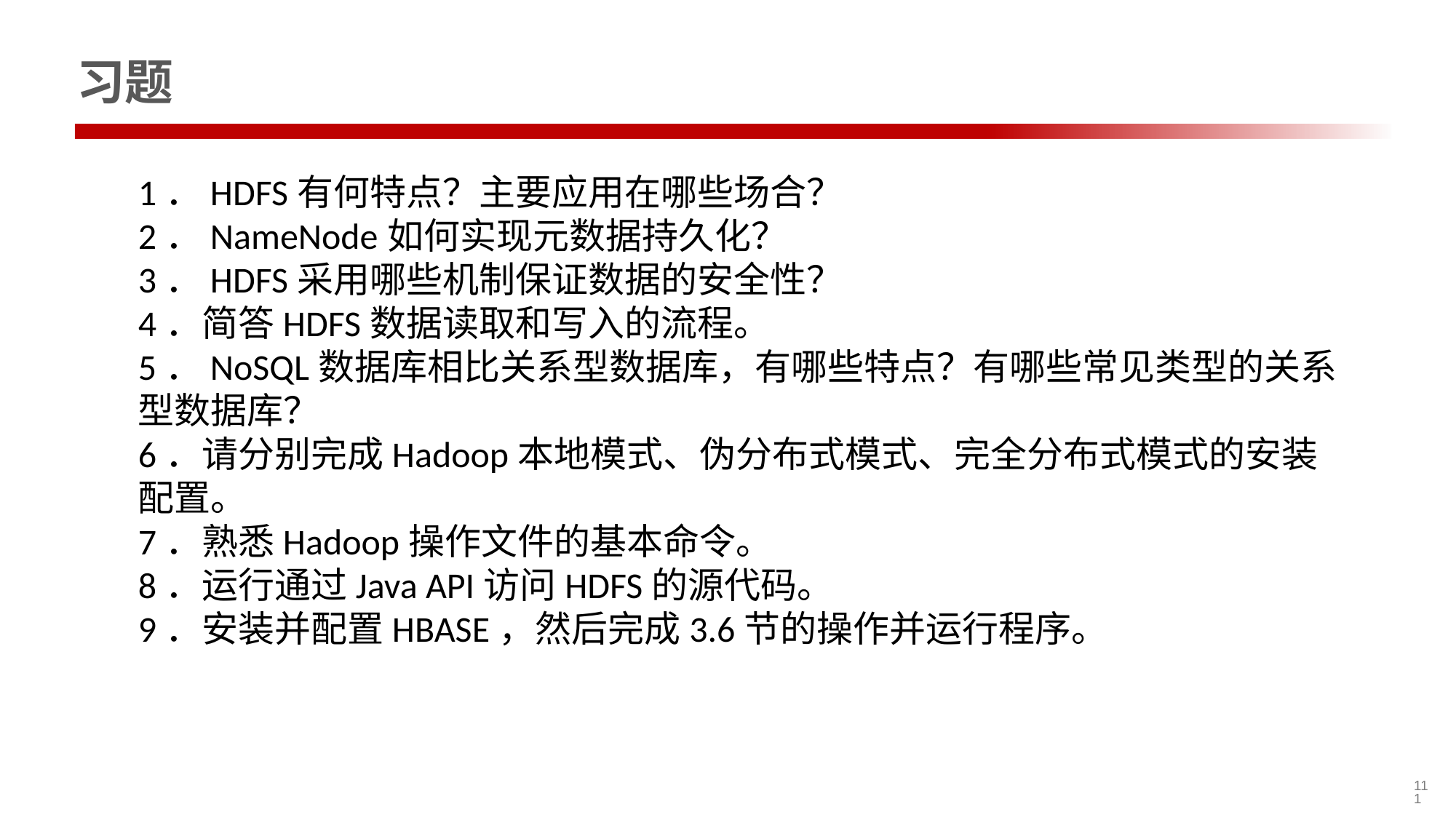

# 习题

1．HDFS有何特点？主要应用在哪些场合？
2．NameNode如何实现元数据持久化？
3．HDFS采用哪些机制保证数据的安全性？
4．简答HDFS数据读取和写入的流程。
5．NoSQL数据库相比关系型数据库，有哪些特点？有哪些常见类型的关系型数据库？
6．请分别完成Hadoop本地模式、伪分布式模式、完全分布式模式的安装配置。
7．熟悉Hadoop操作文件的基本命令。
8．运行通过Java API访问HDFS的源代码。
9．安装并配置HBASE，然后完成3.6节的操作并运行程序。
111